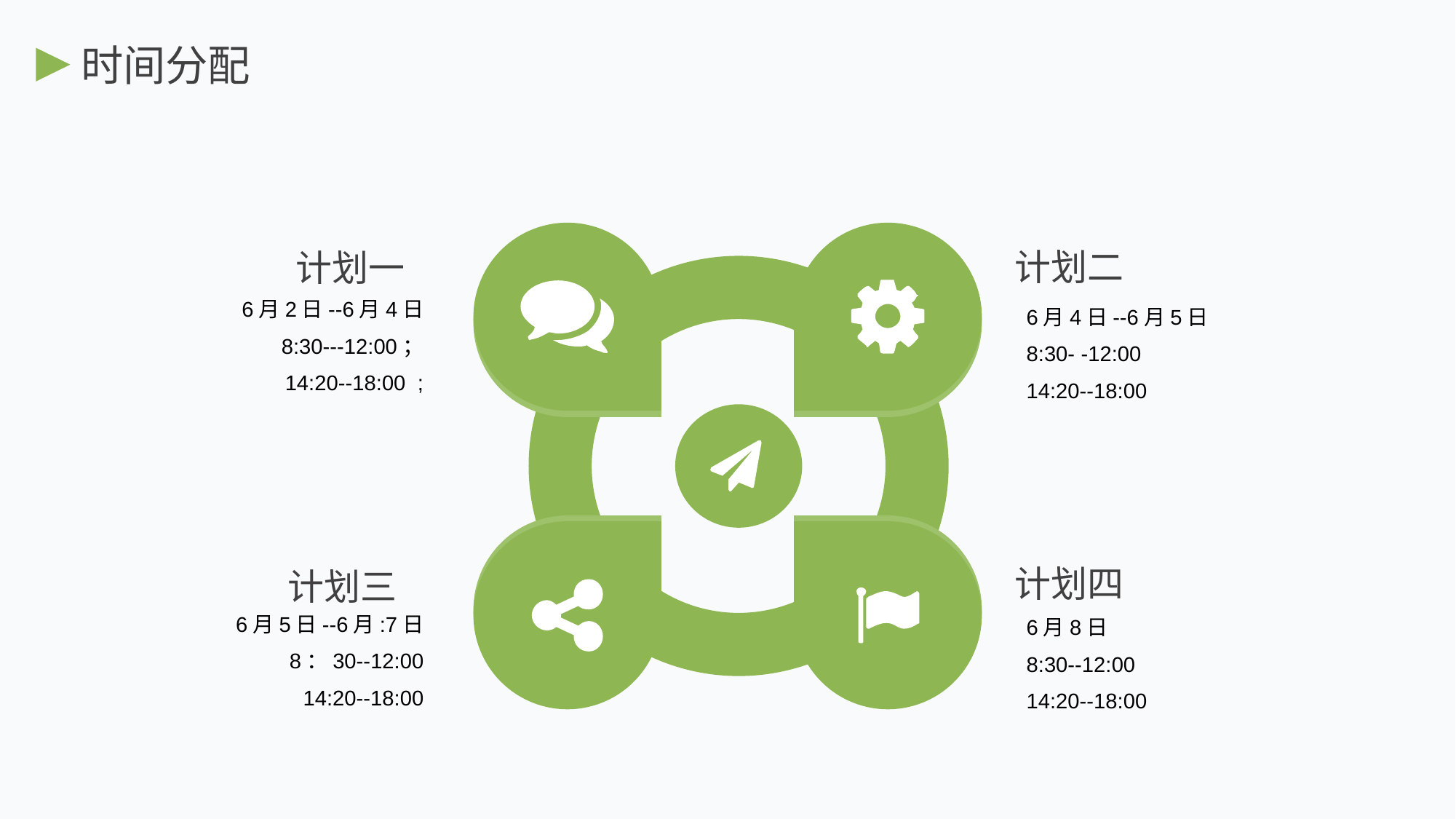

时间分配

计划二
6月4日--6月5日
8:30- -12:00
14:20--18:00

         计划一
6月2日--6月4日
8:30---12:00；
14:20--18:00  ;
计划四
6月8日
8:30--12:00
14:20--18:00
        计划三
6月5日--6月:7日
8：30--12:00
14:20--18:00